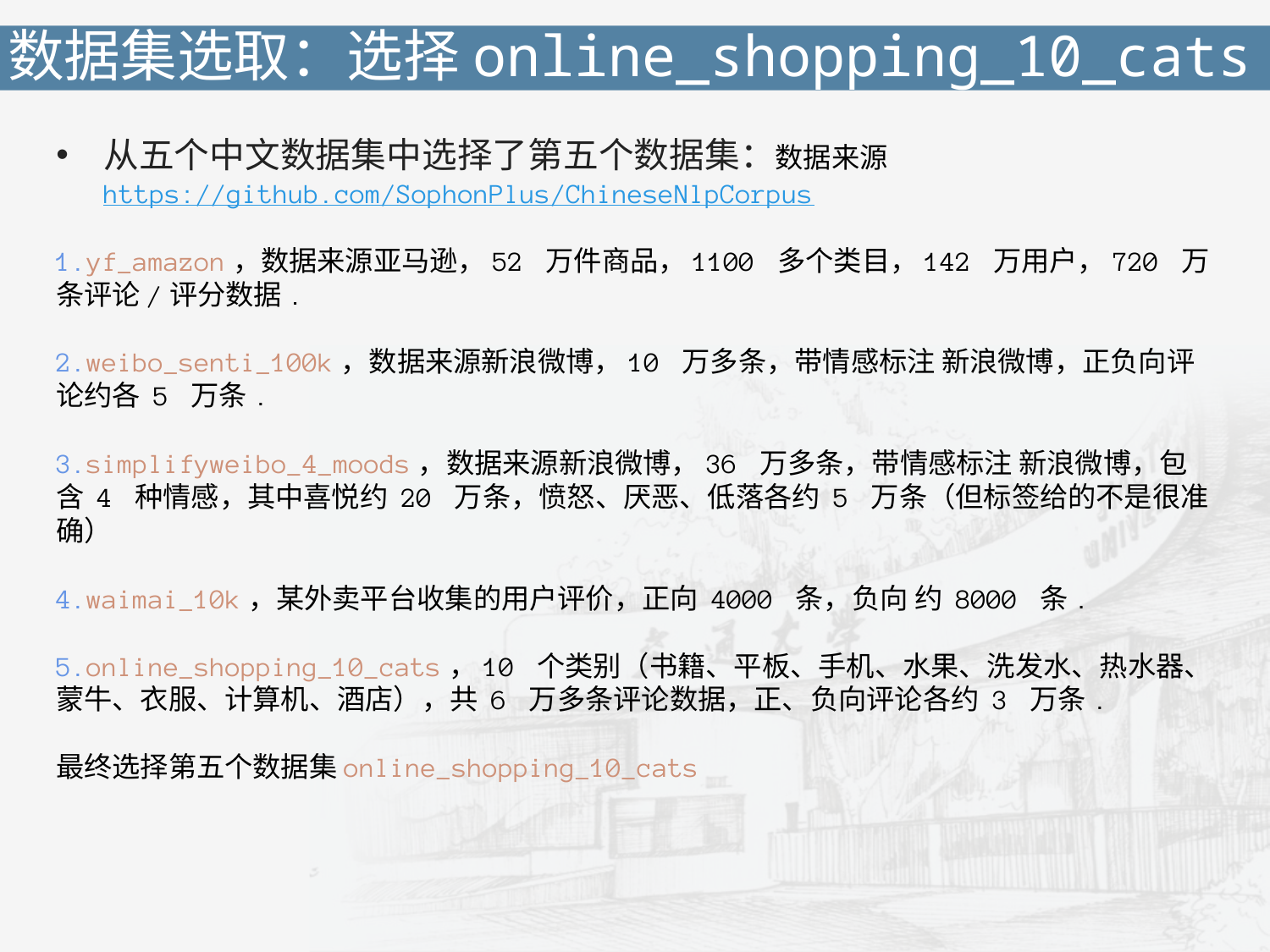

数据集选取：选择online_shopping_10_cats
从五个中文数据集中选择了第五个数据集：数据来源https://github.com/SophonPlus/ChineseNlpCorpus

1.yf_amazon，数据来源亚马逊，52 万件商品，1100 多个类目，142 万用户，720 万条评论/评分数据.

2.weibo_senti_100k，数据来源新浪微博，10 万多条，带情感标注 新浪微博，正负向评论约各 5 万条.

3.simplifyweibo_4_moods，数据来源新浪微博，36 万多条，带情感标注 新浪微博，包含 4 种情感，其中喜悦约 20 万条，愤怒、厌恶、低落各约 5 万条（但标签给的不是很准确）

4.waimai_10k，某外卖平台收集的用户评价，正向 4000 条，负向 约 8000 条.

5.online_shopping_10_cats，10 个类别（书籍、平板、手机、水果、洗发水、热水器、蒙牛、衣服、计算机、酒店），共 6 万多条评论数据，正、负向评论各约 3 万条.
最终选择第五个数据集online_shopping_10_cats